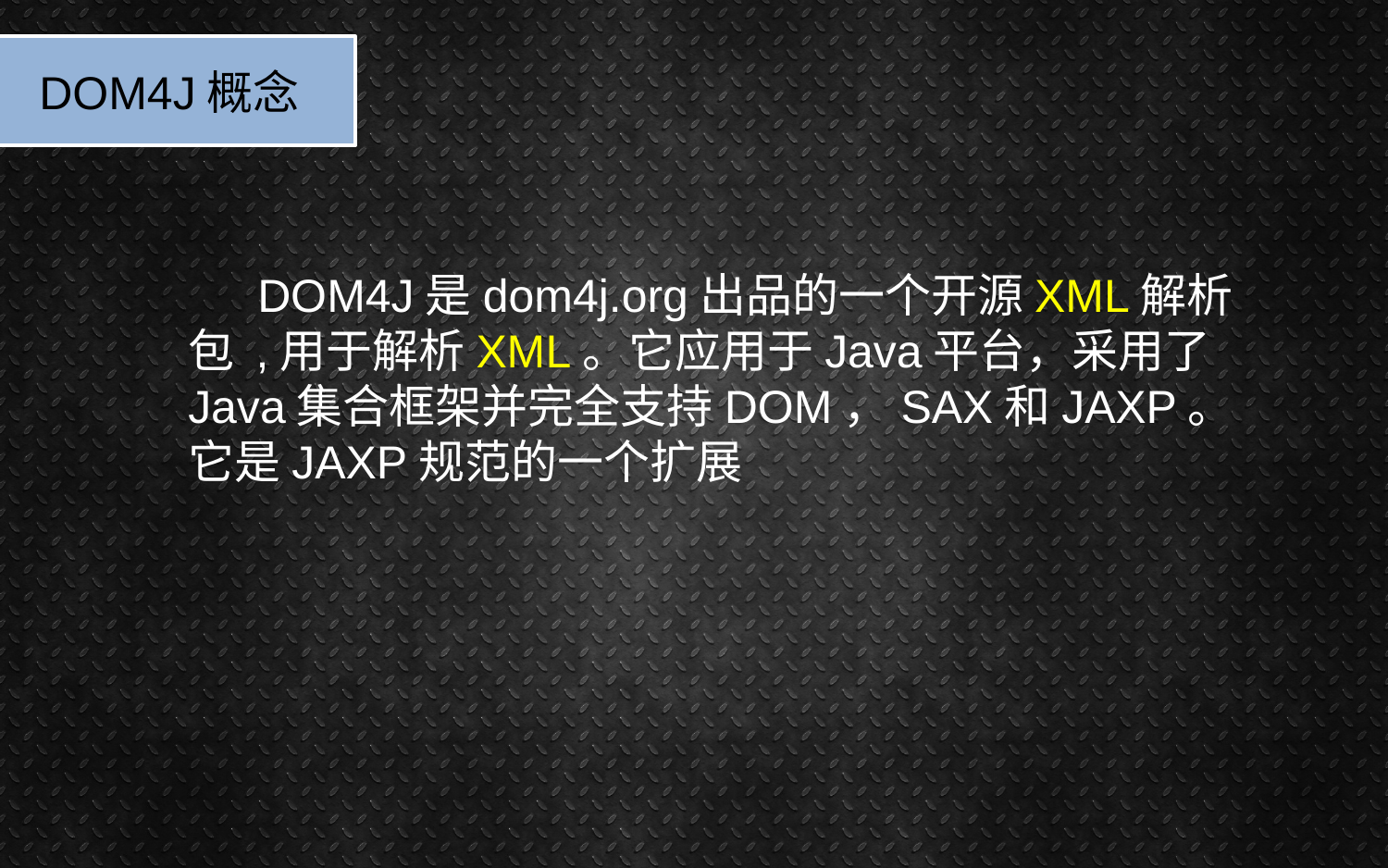

DOM4J概念
DOM4J是dom4j.org出品的一个开源XML解析包 ,用于解析XML。它应用于Java平台，采用了Java集合框架并完全支持DOM，SAX和JAXP。它是JAXP规范的一个扩展